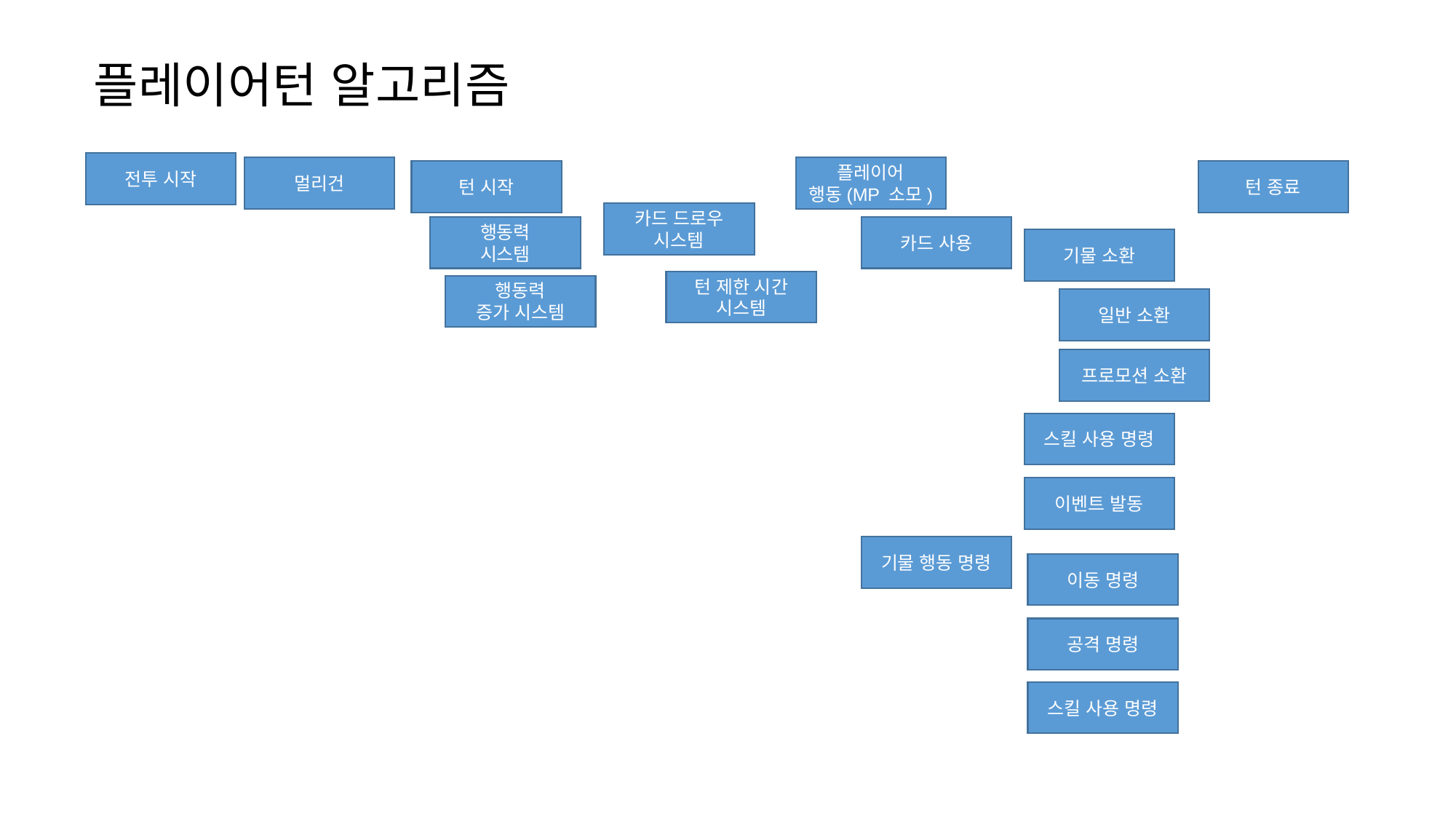

플레이어턴 알고리즘
전투 시작
멀리건
플레이어
행동(MP 소모)
턴 시작
턴 종료
카드 드로우
시스템
행동력
시스템
카드 사용
기물 소환
턴 제한 시간 시스템
행동력
증가 시스템
일반 소환
프로모션 소환
스킬 사용 명령
이벤트 발동
기물 행동 명령
이동 명령
공격 명령
스킬 사용 명령